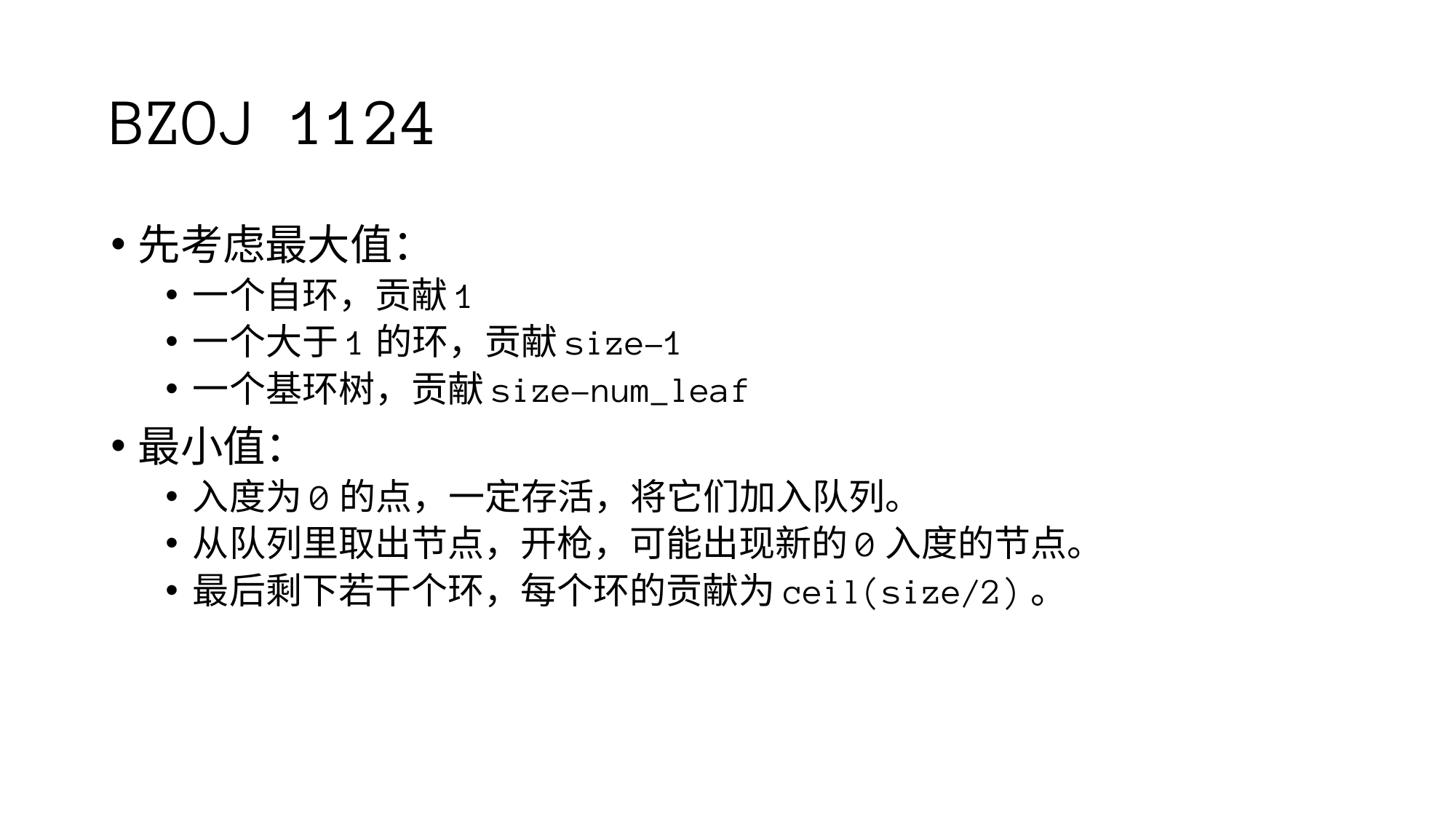

# BZOJ 1124
先考虑最大值：
一个自环，贡献1
一个大于1的环，贡献size-1
一个基环树，贡献size-num_leaf
最小值：
入度为0的点，一定存活，将它们加入队列。
从队列里取出节点，开枪，可能出现新的0入度的节点。
最后剩下若干个环，每个环的贡献为ceil(size/2)。